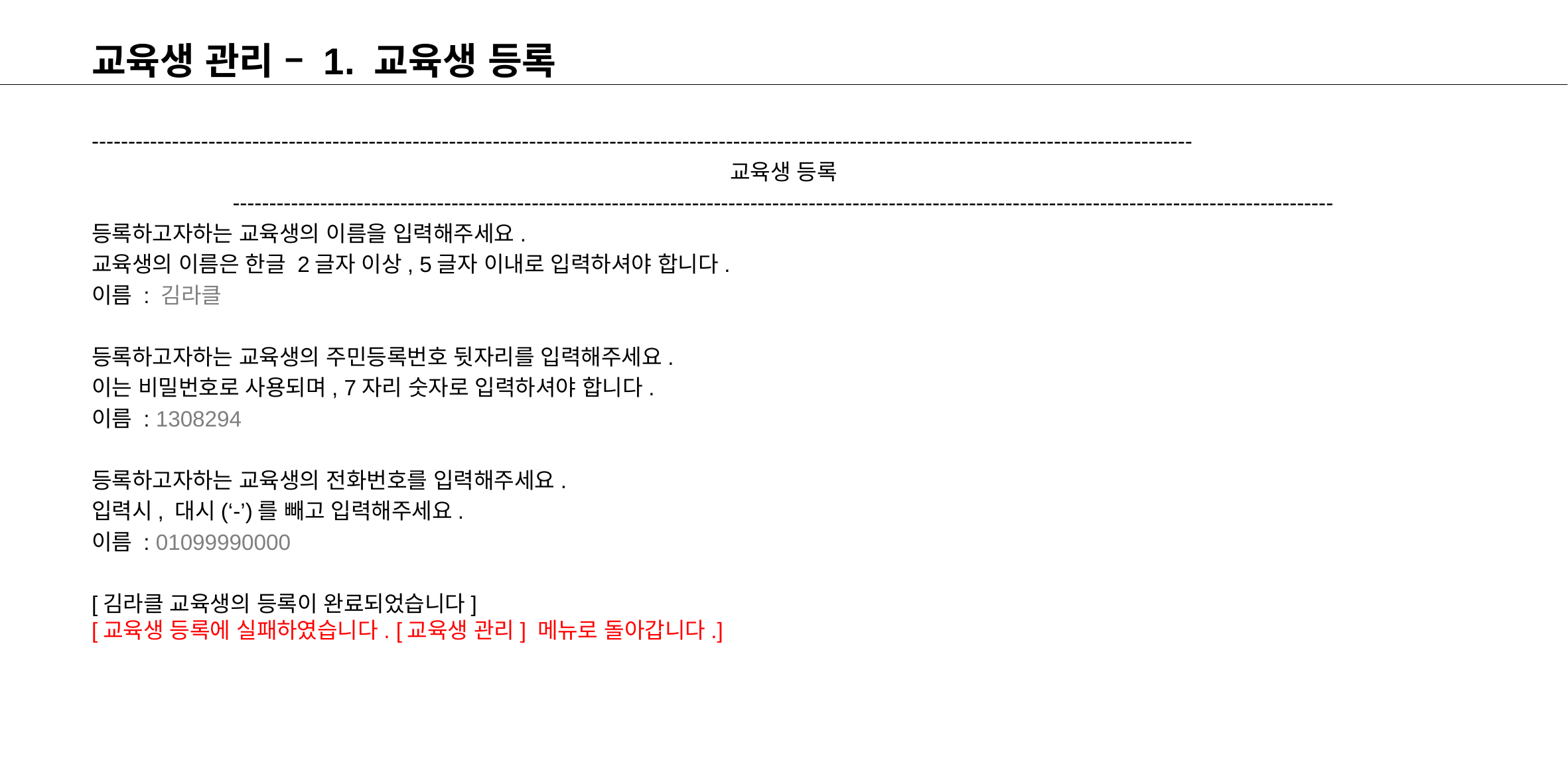

# 교육생 관리 – 1. 교육생 등록
-------------------------------------------------------------------------------------------------------------------------------------------------------
교육생 등록
-------------------------------------------------------------------------------------------------------------------------------------------------------
등록하고자하는 교육생의 이름을 입력해주세요.
교육생의 이름은 한글 2글자 이상, 5글자 이내로 입력하셔야 합니다.
이름 : 김라클

등록하고자하는 교육생의 주민등록번호 뒷자리를 입력해주세요.
이는 비밀번호로 사용되며, 7자리 숫자로 입력하셔야 합니다.
이름 : 1308294

등록하고자하는 교육생의 전화번호를 입력해주세요.
입력시, 대시(‘-’)를 빼고 입력해주세요.
이름 : 01099990000

[김라클 교육생의 등록이 완료되었습니다]
[교육생 등록에 실패하였습니다. [교육생 관리] 메뉴로 돌아갑니다.]